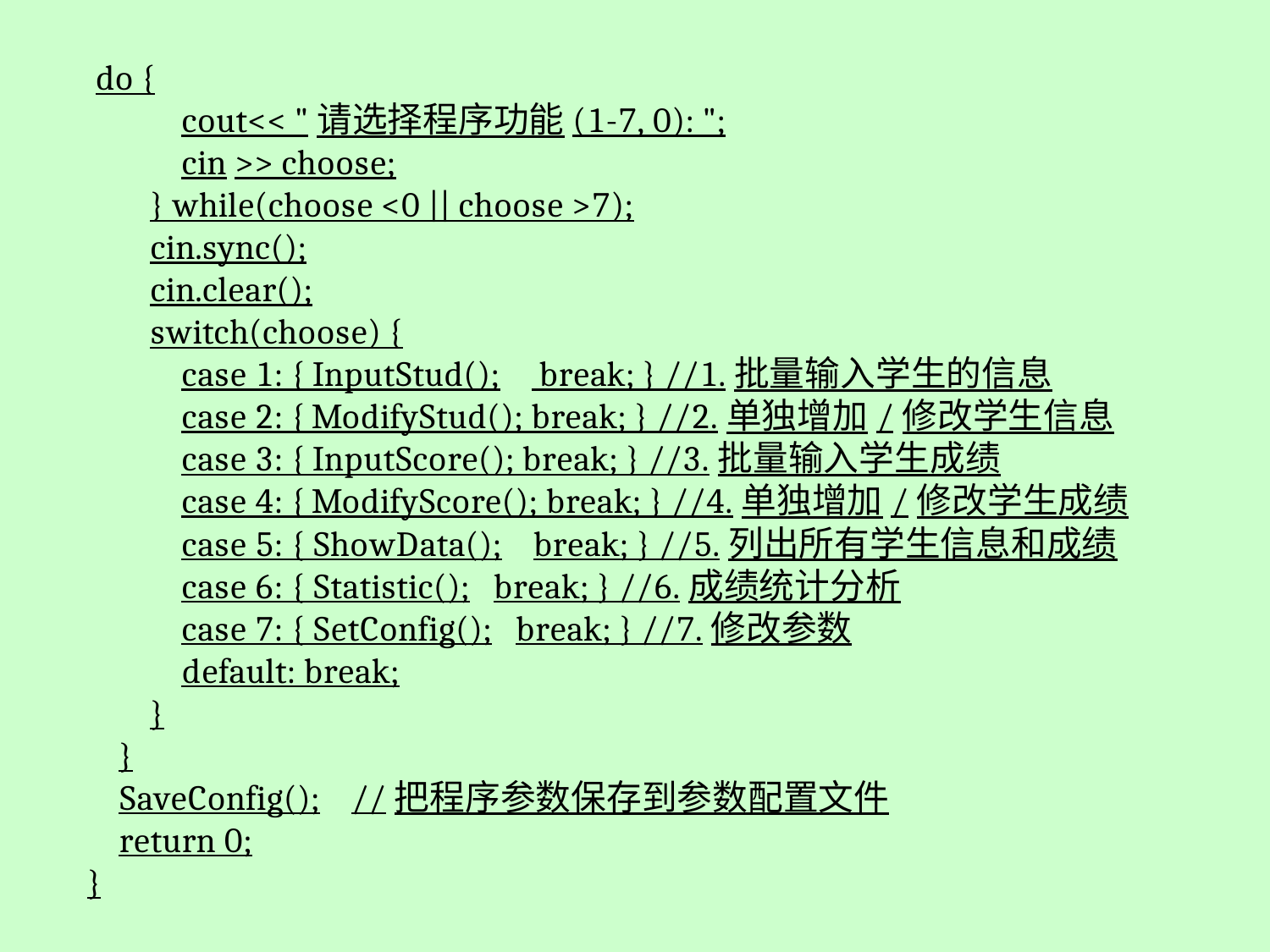

do {
            cout<< "请选择程序功能(1-7, 0): ";
            cin >> choose;
        } while(choose <0 || choose >7);
        cin.sync();
        cin.clear();
        switch(choose) {
            case 1: { InputStud();     break; } //1.批量输入学生的信息
            case 2: { ModifyStud(); break; } //2.单独增加/修改学生信息
            case 3: { InputScore(); break; } //3.批量输入学生成绩
            case 4: { ModifyScore(); break; } //4.单独增加/修改学生成绩
            case 5: { ShowData();    break; } //5.列出所有学生信息和成绩
            case 6: { Statistic();   break; } //6.成绩统计分析
            case 7: { SetConfig();   break; } //7.修改参数
            default: break;
        }
    }
    SaveConfig();    //把程序参数保存到参数配置文件
    return 0;
}

67